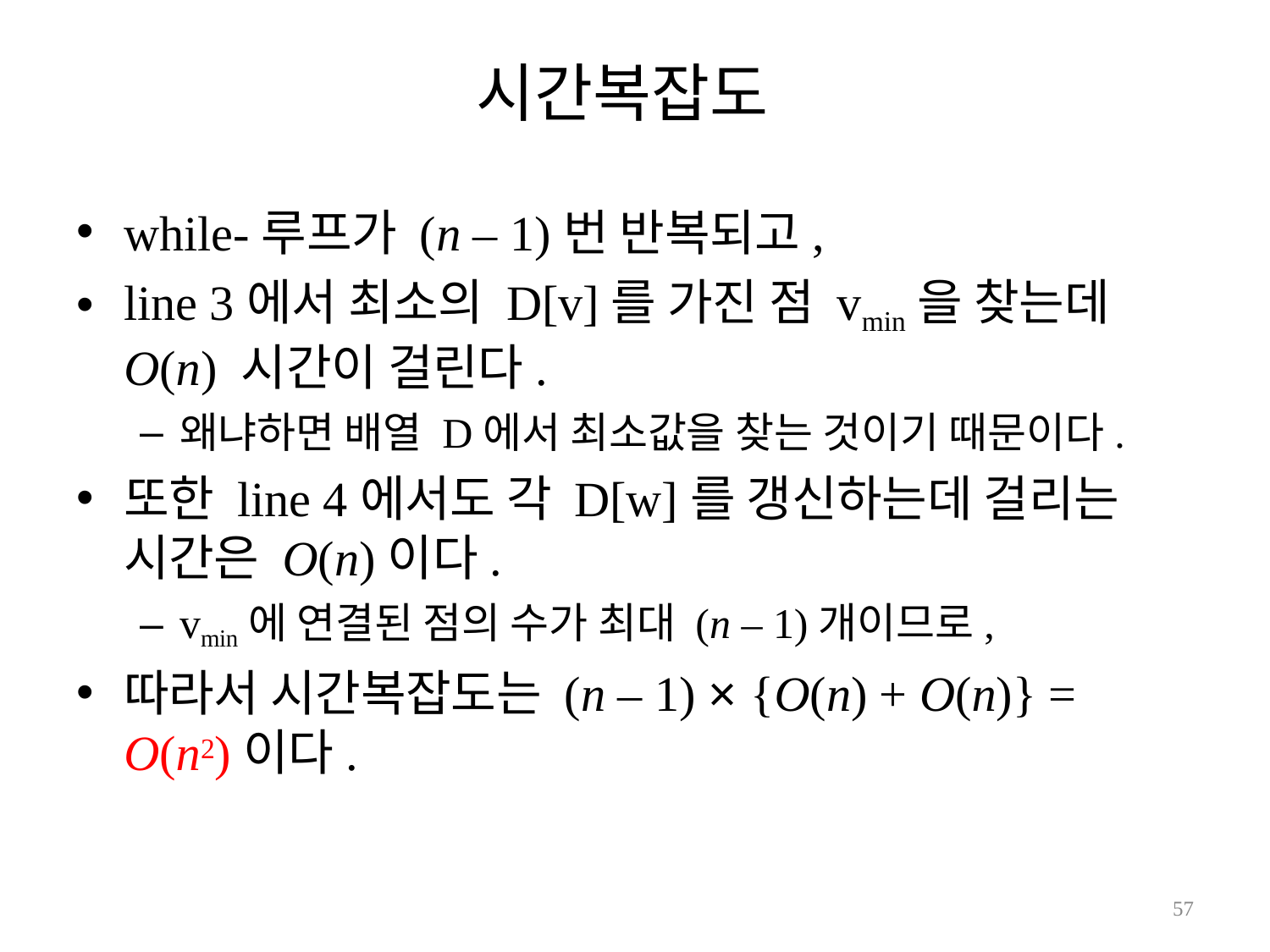

# 시간복잡도
while-루프가 (n – 1)번 반복되고,
line 3에서 최소의 D[v]를 가진 점 vmin을 찾는데
O(n) 시간이 걸린다.
왜냐하면 배열 D에서 최소값을 찾는 것이기 때문이다.
또한 line 4에서도 각 D[w]를 갱신하는데 걸리는  시간은 O(n)이다.
vmin에 연결된 점의 수가 최대 (n – 1)개이므로,
따라서 시간복잡도는 (n – 1) × {O(n) + O(n)} =
O(n2)이다.
57